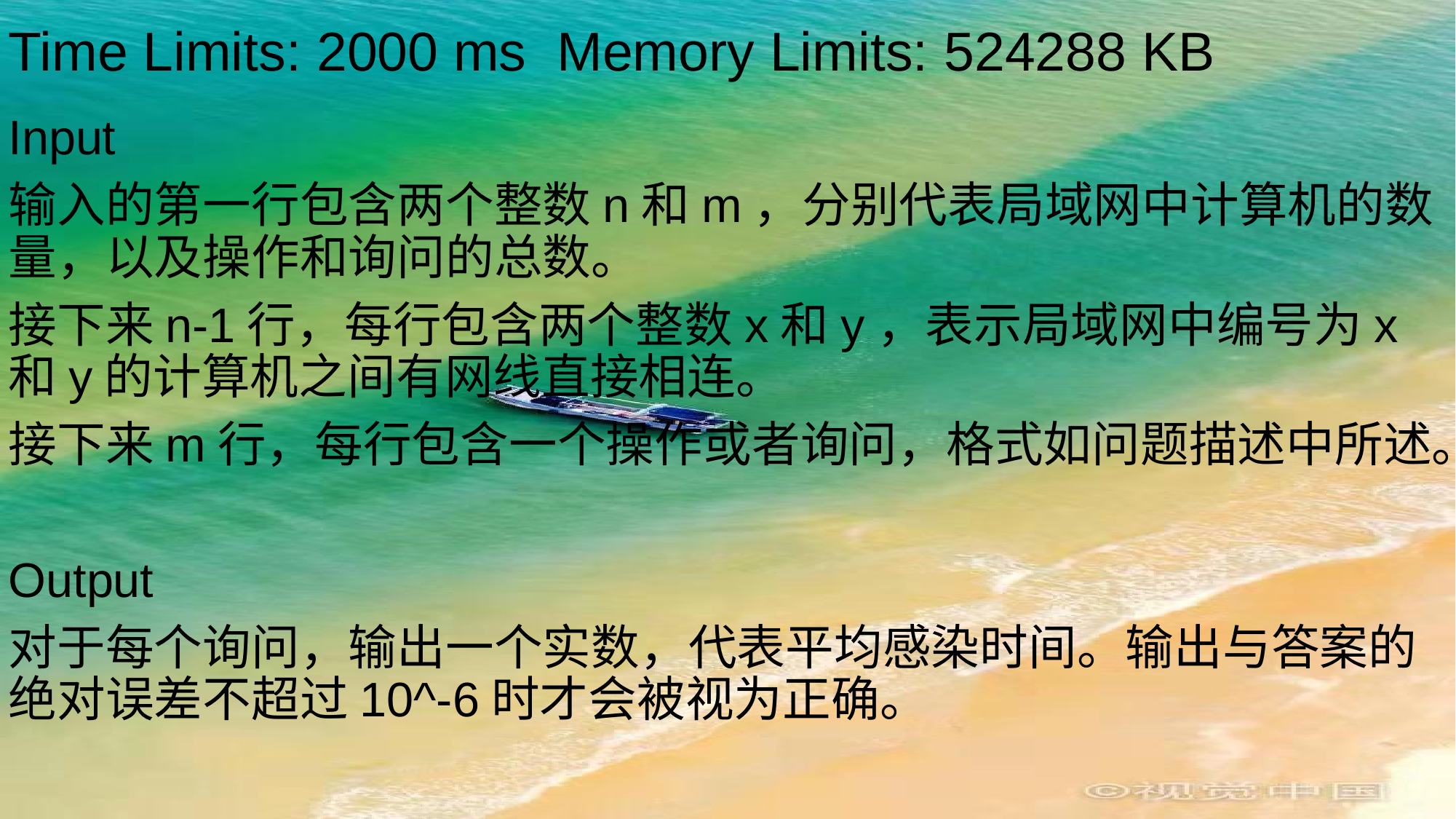

# Time Limits: 2000 ms  Memory Limits: 524288 KB
Input
输入的第一行包含两个整数n和m，分别代表局域网中计算机的数量，以及操作和询问的总数。
接下来n-1行，每行包含两个整数x和y，表示局域网中编号为x和y的计算机之间有网线直接相连。
接下来m行，每行包含一个操作或者询问，格式如问题描述中所述。

Output
对于每个询问，输出一个实数，代表平均感染时间。输出与答案的绝对误差不超过10^-6时才会被视为正确。